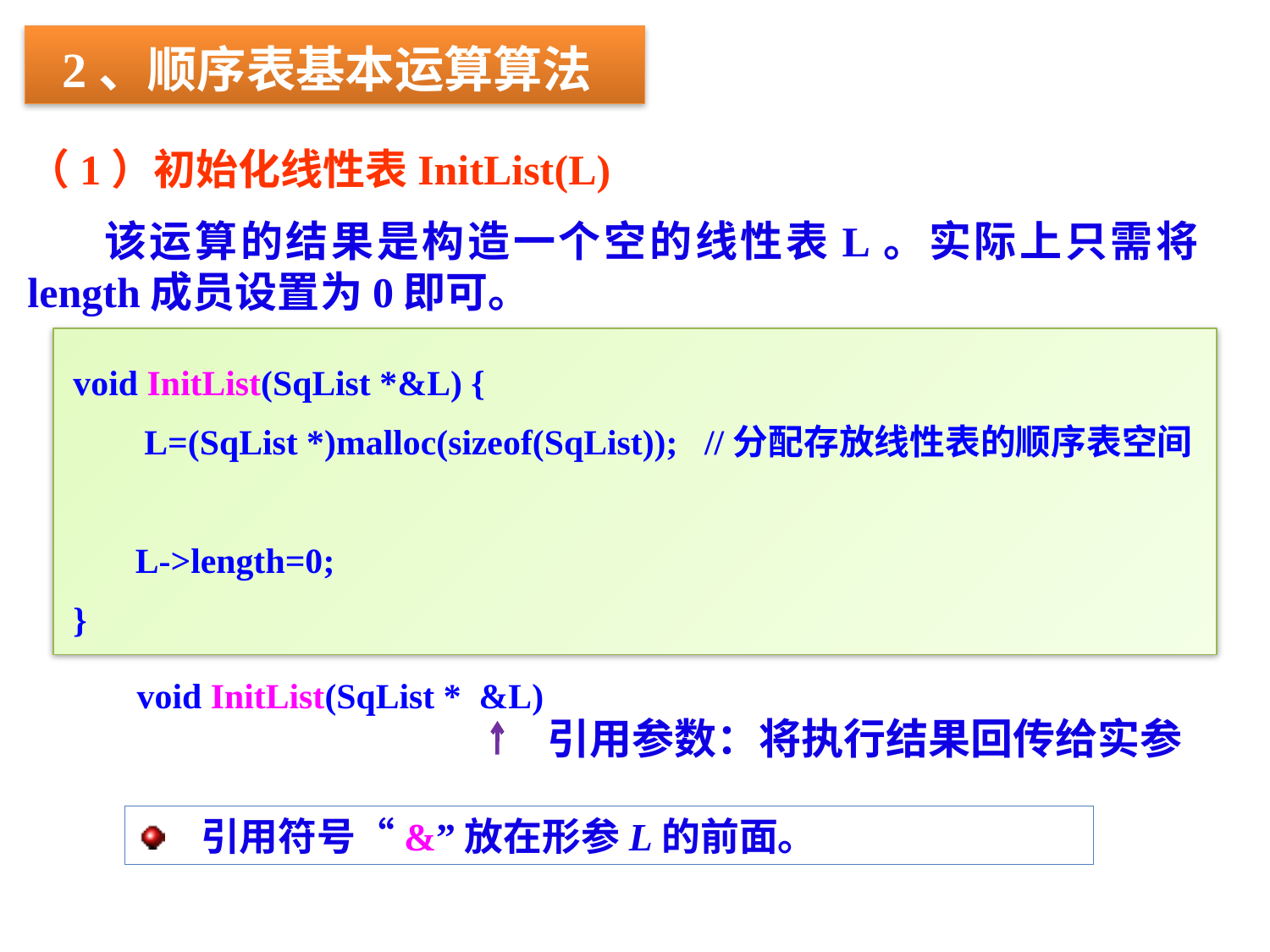

2、顺序表基本运算算法
（1）初始化线性表InitList(L)
     该运算的结果是构造一个空的线性表L。实际上只需将length成员设置为0即可。
void InitList(SqList *&L) {
        L=(SqList *)malloc(sizeof(SqList));   //分配存放线性表的顺序表空间
       L->length=0;
}
void InitList(SqList *  &L)
引用参数：将执行结果回传给实参
引用符号“&”放在形参L的前面。